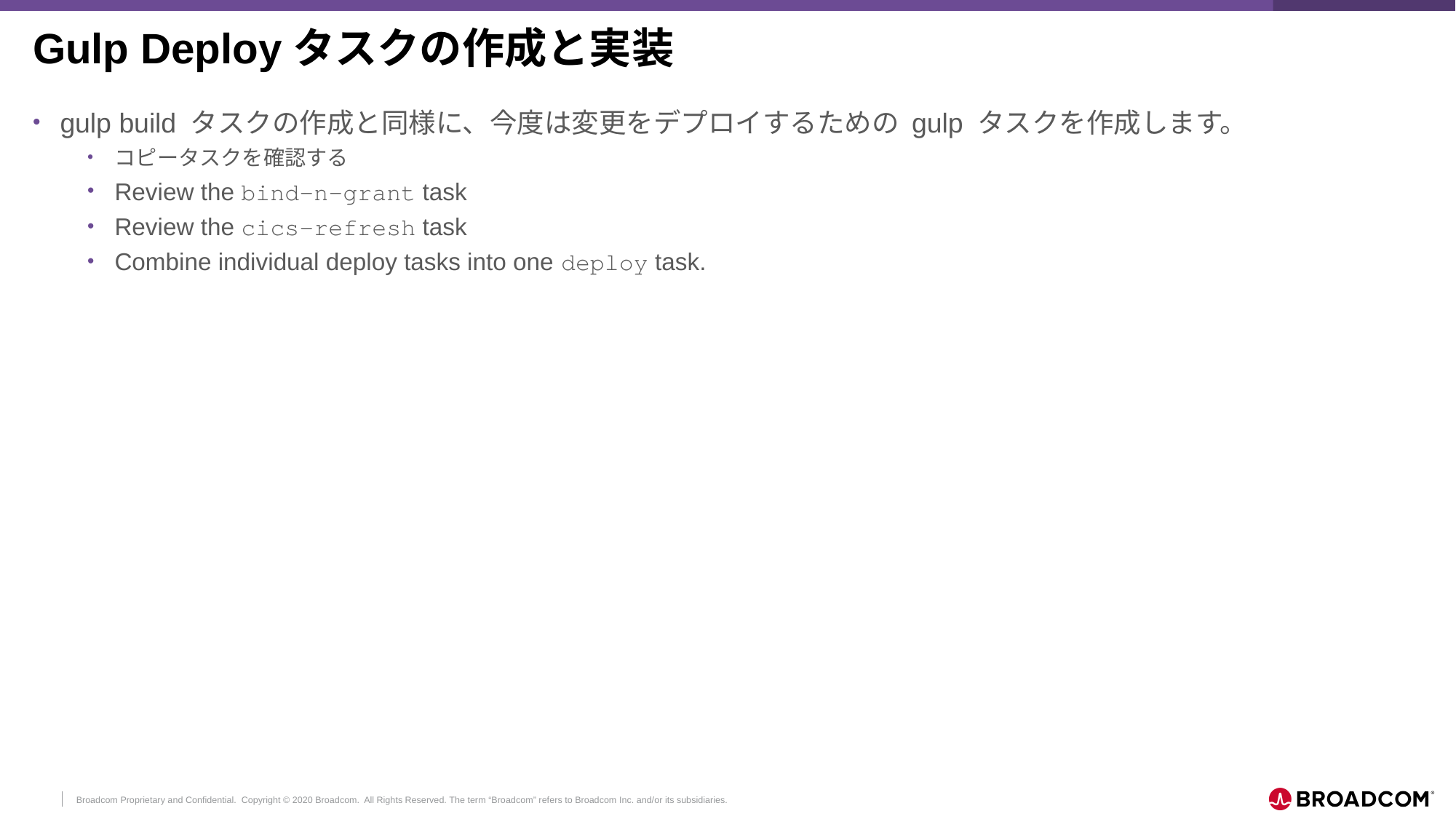

# Gulp Deployタスクの作成と実装
gulp build タスクの作成と同様に、今度は変更をデプロイするための gulp タスクを作成します。
コピータスクを確認する
Review the bind-n-grant task
Review the cics-refresh task
Combine individual deploy tasks into one deploy task.